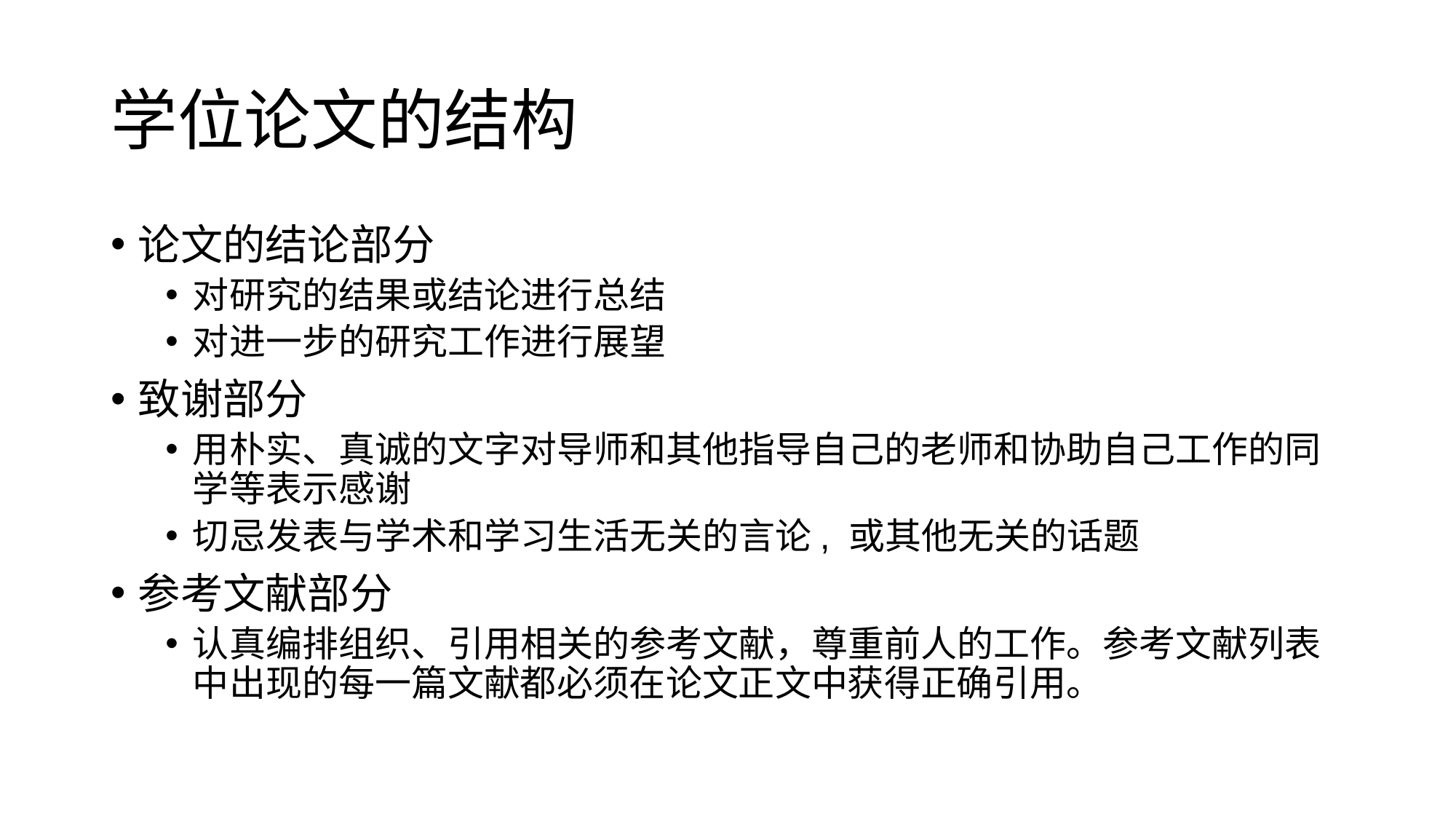

# 学位论文的结构
论文的结论部分
对研究的结果或结论进行总结
对进一步的研究工作进行展望
致谢部分
用朴实、真诚的文字对导师和其他指导自己的老师和协助自己工作的同学等表示感谢
切忌发表与学术和学习生活无关的言论, 或其他无关的话题
参考文献部分
认真编排组织、引用相关的参考文献，尊重前人的工作。参考文献列表中出现的每一篇文献都必须在论文正文中获得正确引用。